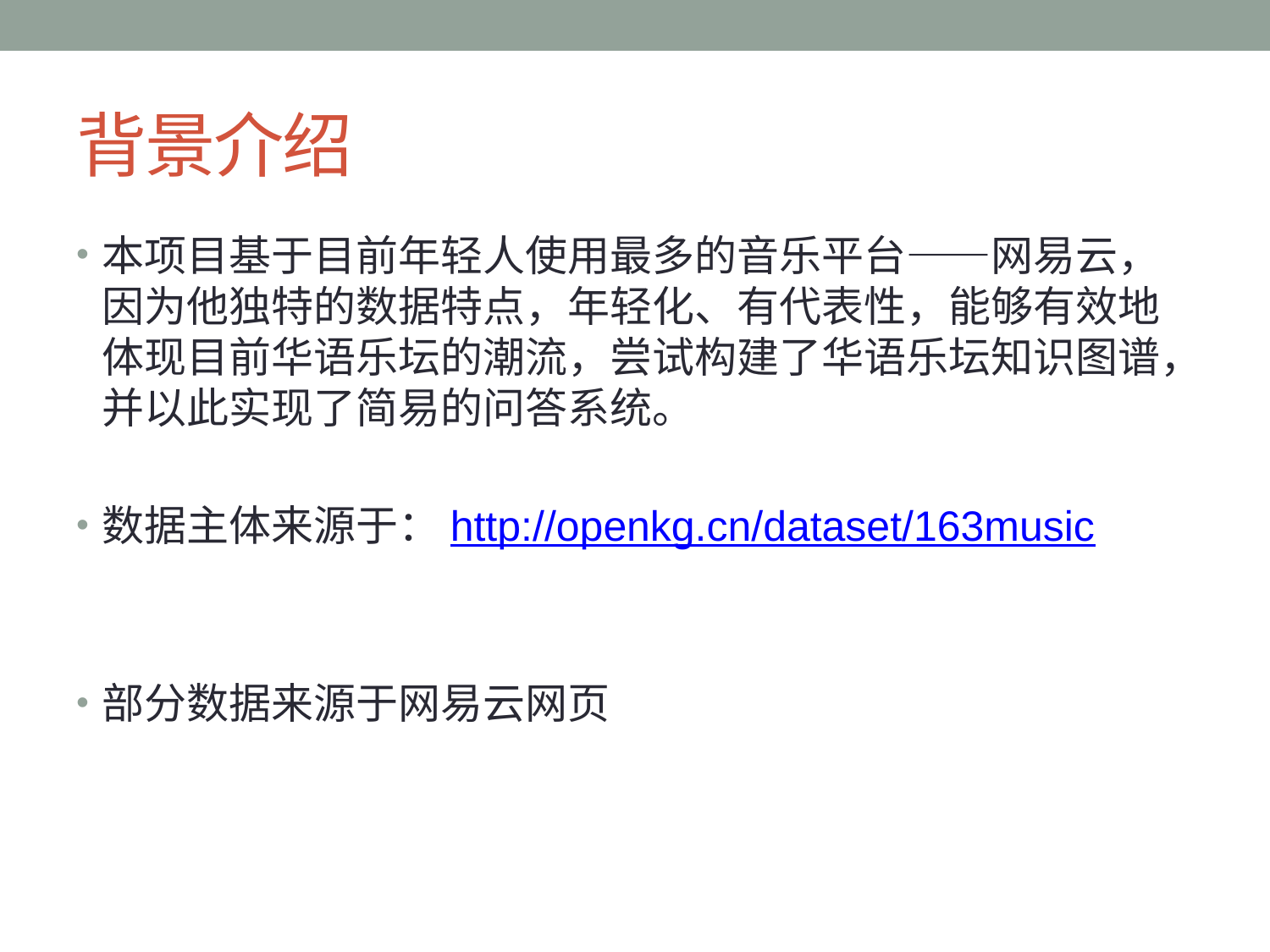

# 背景介绍
本项目基于目前年轻人使用最多的音乐平台——网易云，因为他独特的数据特点，年轻化、有代表性，能够有效地体现目前华语乐坛的潮流，尝试构建了华语乐坛知识图谱，并以此实现了简易的问答系统。

数据主体来源于：http://openkg.cn/dataset/163music

部分数据来源于网易云网页